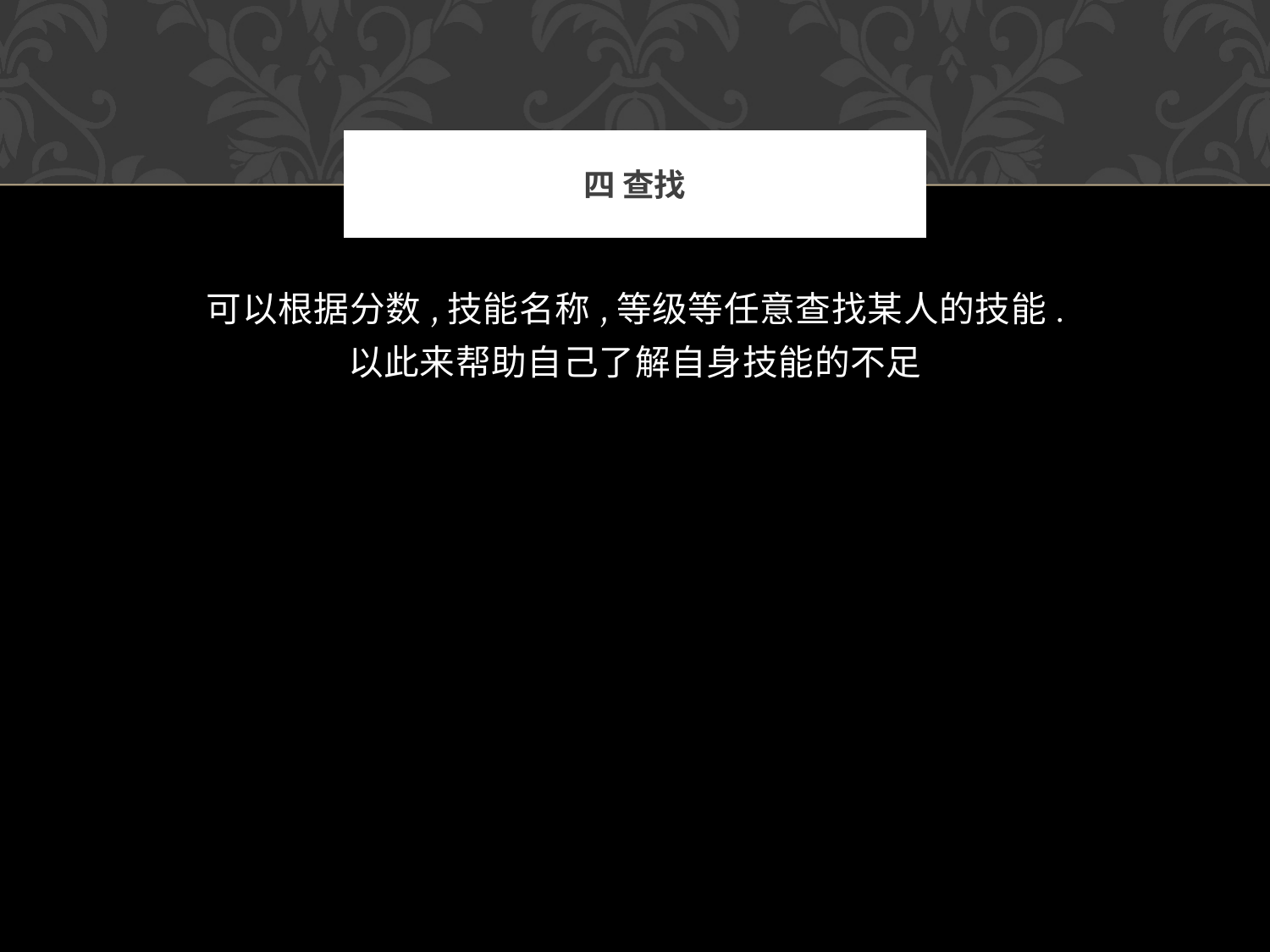

# 四 查找
可以根据分数,技能名称,等级等任意查找某人的技能.
以此来帮助自己了解自身技能的不足